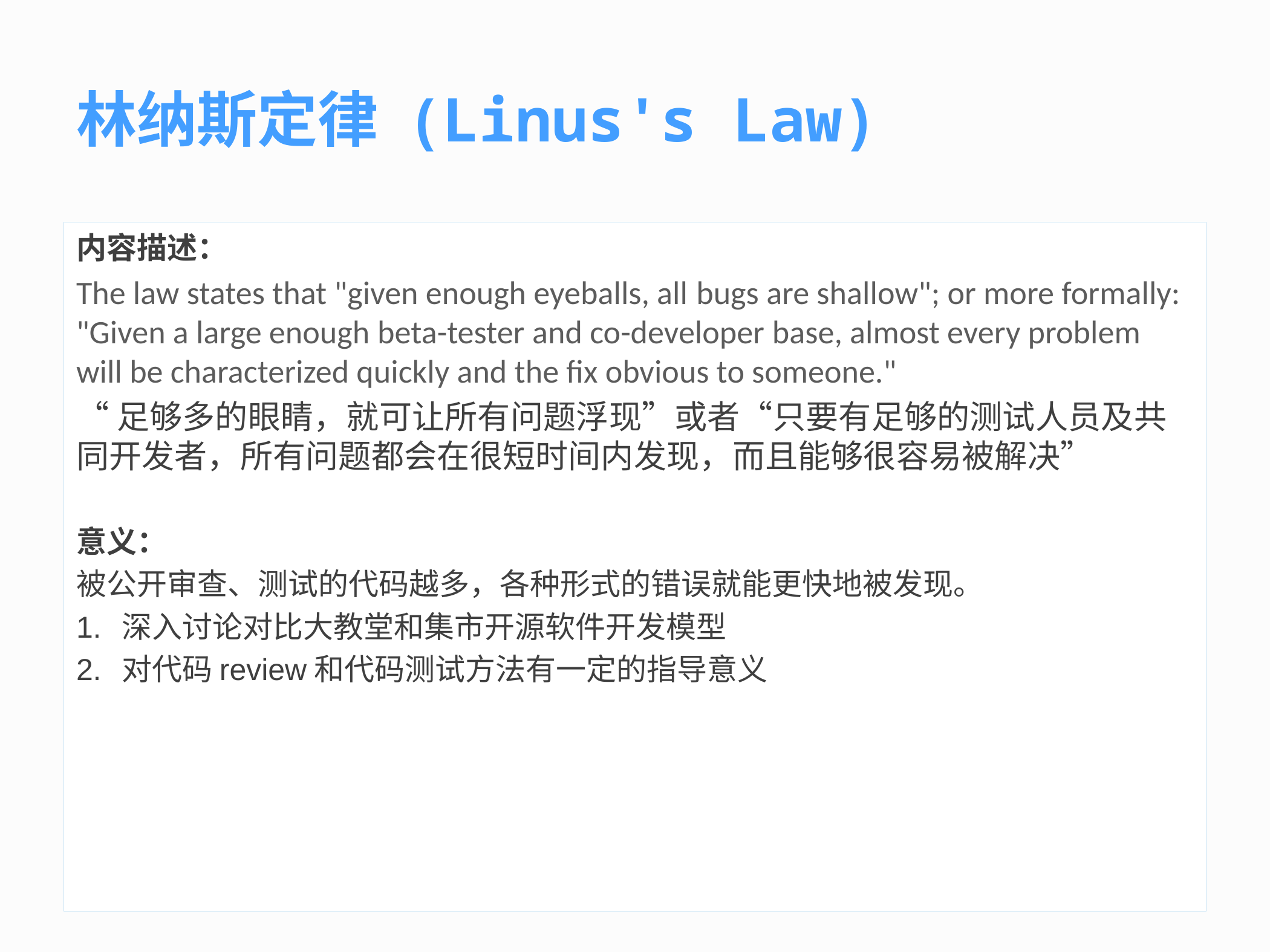

# 林纳斯定律 (Linus's Law)
内容描述：
The law states that "given enough eyeballs, all bugs are shallow"; or more formally: "Given a large enough beta-tester and co-developer base, almost every problem will be characterized quickly and the fix obvious to someone."
“足够多的眼睛，就可让所有问题浮现”或者“只要有足够的测试人员及共同开发者，所有问题都会在很短时间内发现，而且能够很容易被解决”

意义：
被公开审查、测试的代码越多，各种形式的错误就能更快地被发现。
深入讨论对比大教堂和集市开源软件开发模型
对代码review和代码测试方法有一定的指导意义